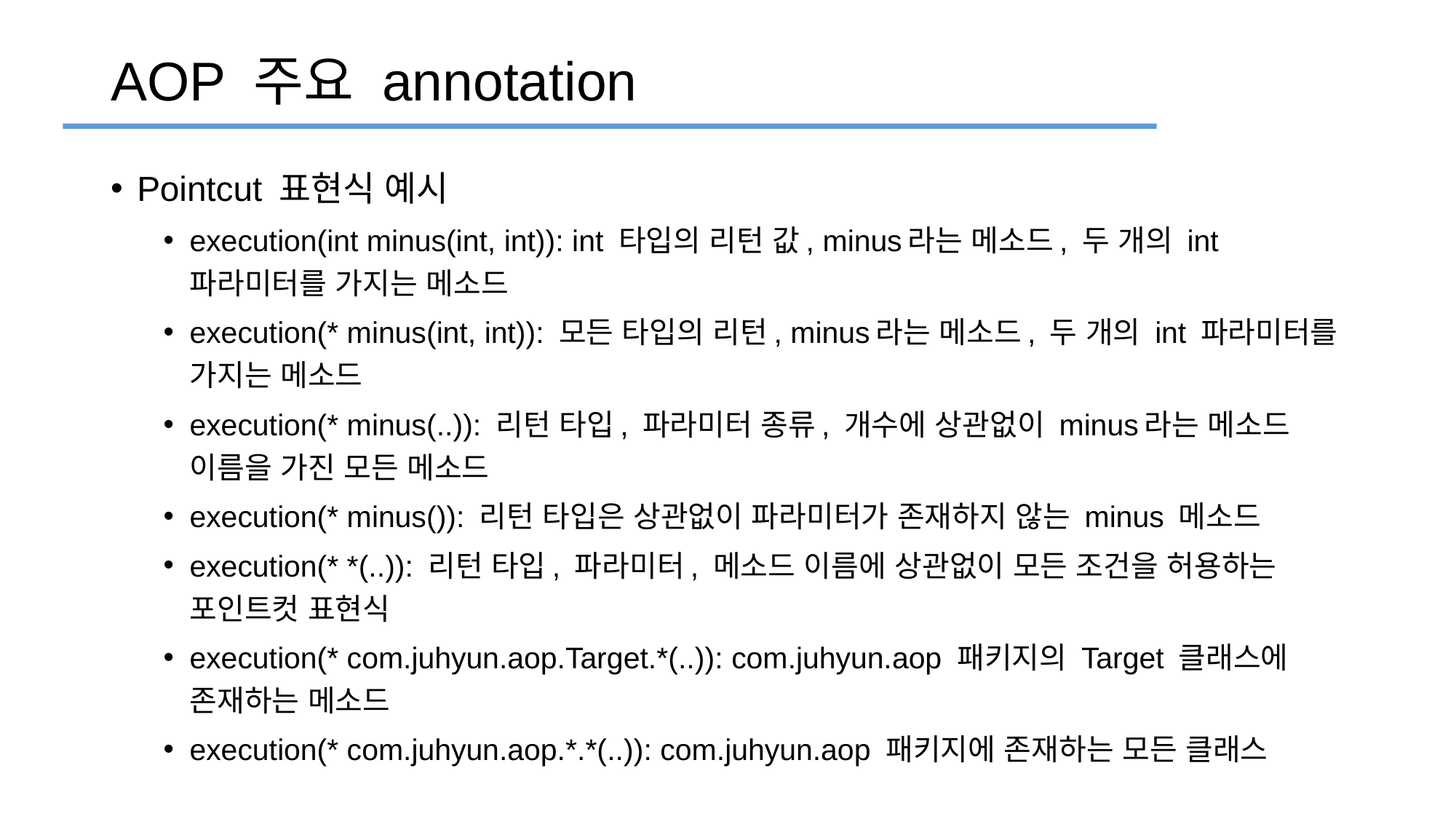

# AOP 주요 annotation
Pointcut 표현식 예시
execution(int minus(int, int)): int 타입의 리턴 값, minus라는 메소드, 두 개의 int 파라미터를 가지는 메소드
execution(* minus(int, int)): 모든 타입의 리턴, minus라는 메소드, 두 개의 int 파라미터를 가지는 메소드
execution(* minus(..)): 리턴 타입, 파라미터 종류, 개수에 상관없이 minus라는 메소드 이름을 가진 모든 메소드
execution(* minus()): 리턴 타입은 상관없이 파라미터가 존재하지 않는 minus 메소드
execution(* *(..)): 리턴 타입, 파라미터, 메소드 이름에 상관없이 모든 조건을 허용하는 포인트컷 표현식
execution(* com.juhyun.aop.Target.*(..)): com.juhyun.aop 패키지의 Target 클래스에 존재하는 메소드
execution(* com.juhyun.aop.*.*(..)): com.juhyun.aop 패키지에 존재하는 모든 클래스